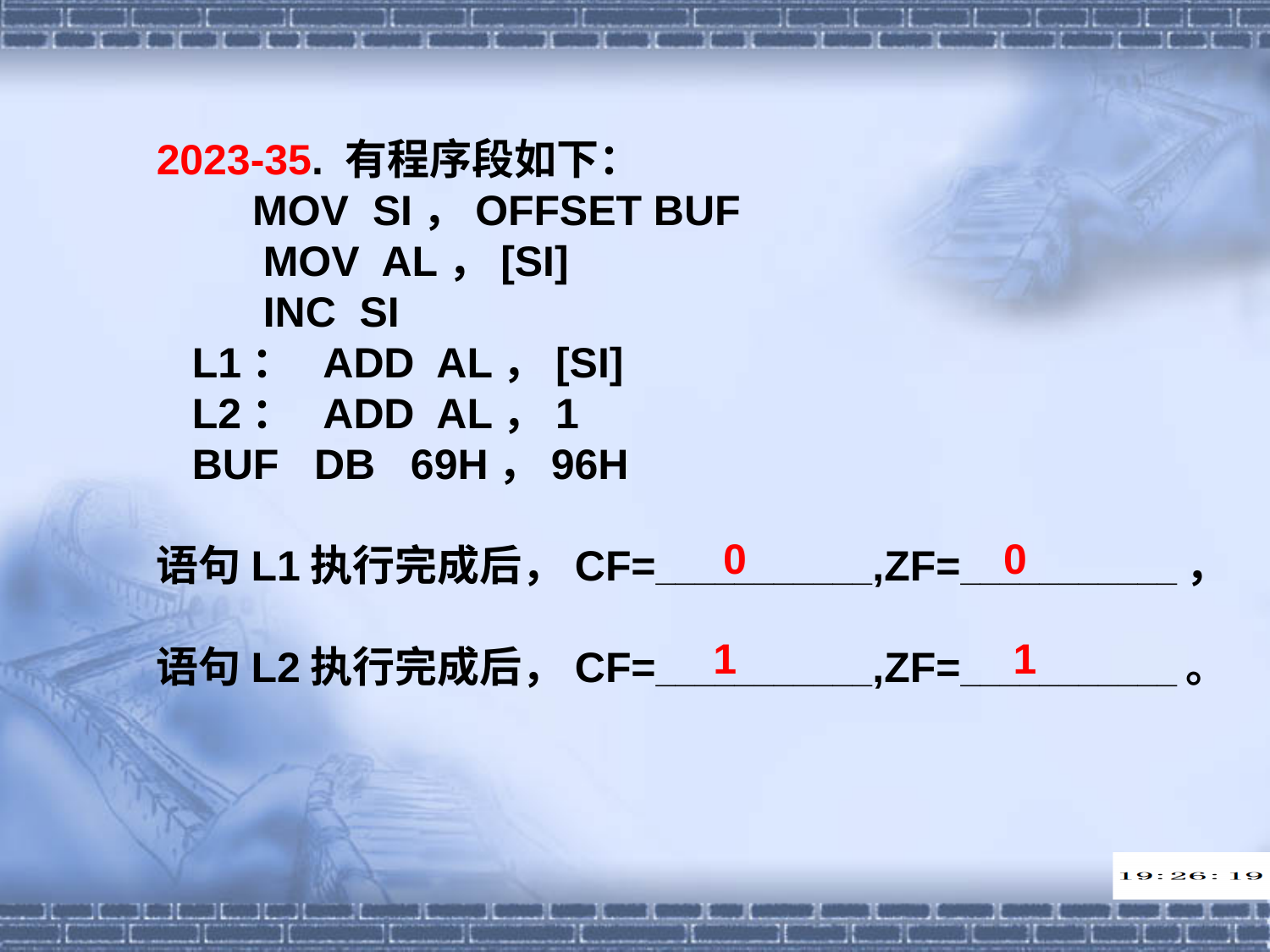

2023-35. 有程序段如下：
         MOV  SI，OFFSET BUF
         MOV  AL，[SI]
         INC  SI
   L1：  ADD  AL，[SI]
   L2：  ADD  AL，1
   BUF   DB   69H，96H
语句L1执行完成后，CF=___________,ZF=___________，

语句L2执行完成后，CF=___________,ZF=___________。
0
0
1
1
75